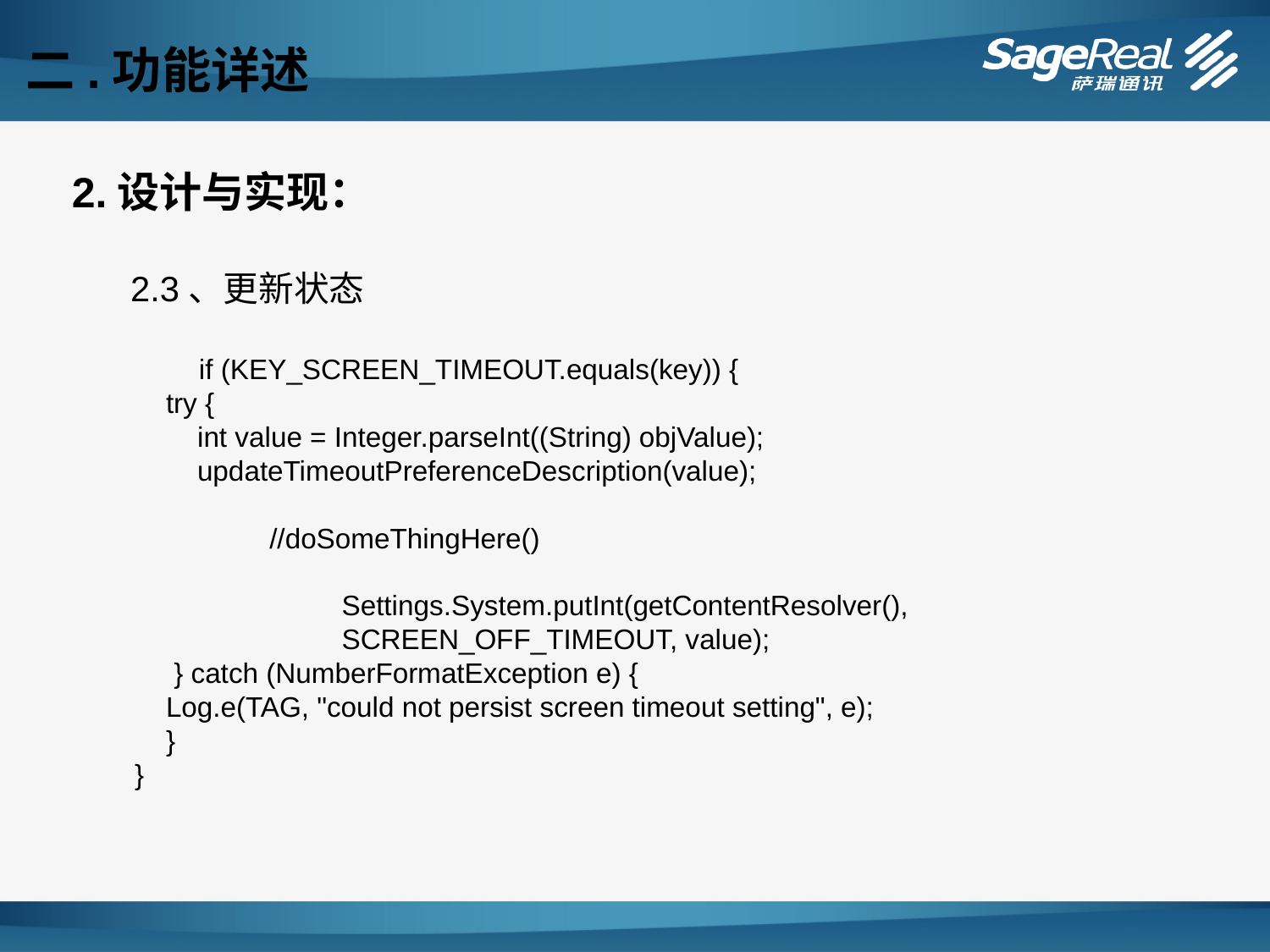

二.功能详述
2.设计与实现：

      2.3、更新状态

	if (KEY_SCREEN_TIMEOUT.equals(key)) {
            try {
                int value = Integer.parseInt((String) objValue);
                updateTimeoutPreferenceDescription(value);

	         //doSomeThingHere()

		  Settings.System.putInt(getContentResolver(),
	     	  SCREEN_OFF_TIMEOUT, value);
             } catch (NumberFormatException e) {
            Log.e(TAG, "could not persist screen timeout setting", e);
            }
        }